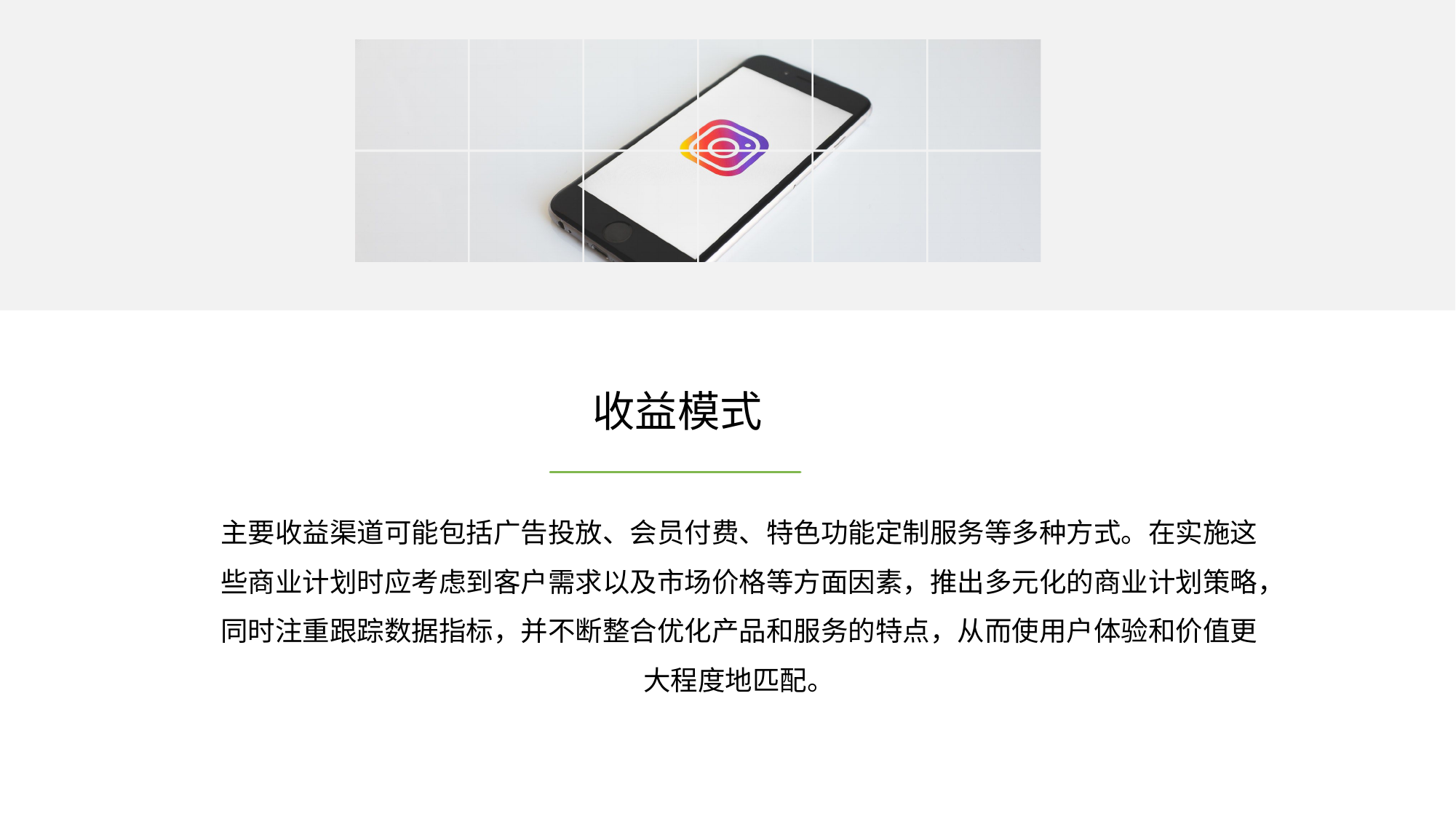

收益模式
主要收益渠道可能包括广告投放、会员付费、特色功能定制服务等多种方式。在实施这些商业计划时应考虑到客户需求以及市场价格等方面因素，推出多元化的商业计划策略，同时注重跟踪数据指标，并不断整合优化产品和服务的特点，从而使用户体验和价值更大程度地匹配。
# 产品上市时间